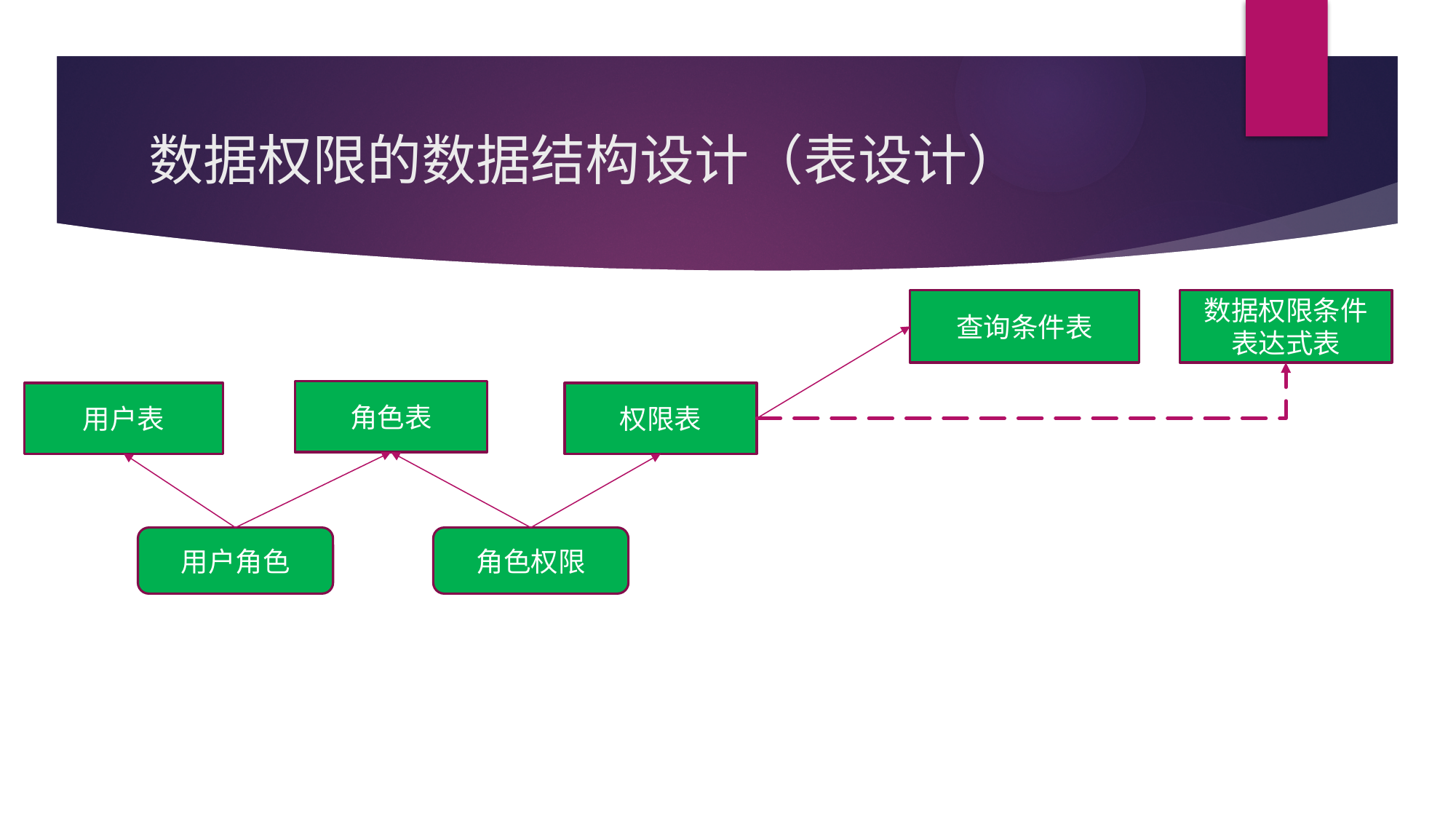

# 数据权限的数据结构设计（表设计）
数据权限条件表达式表
查询条件表
角色表
用户表
权限表
用户角色
角色权限